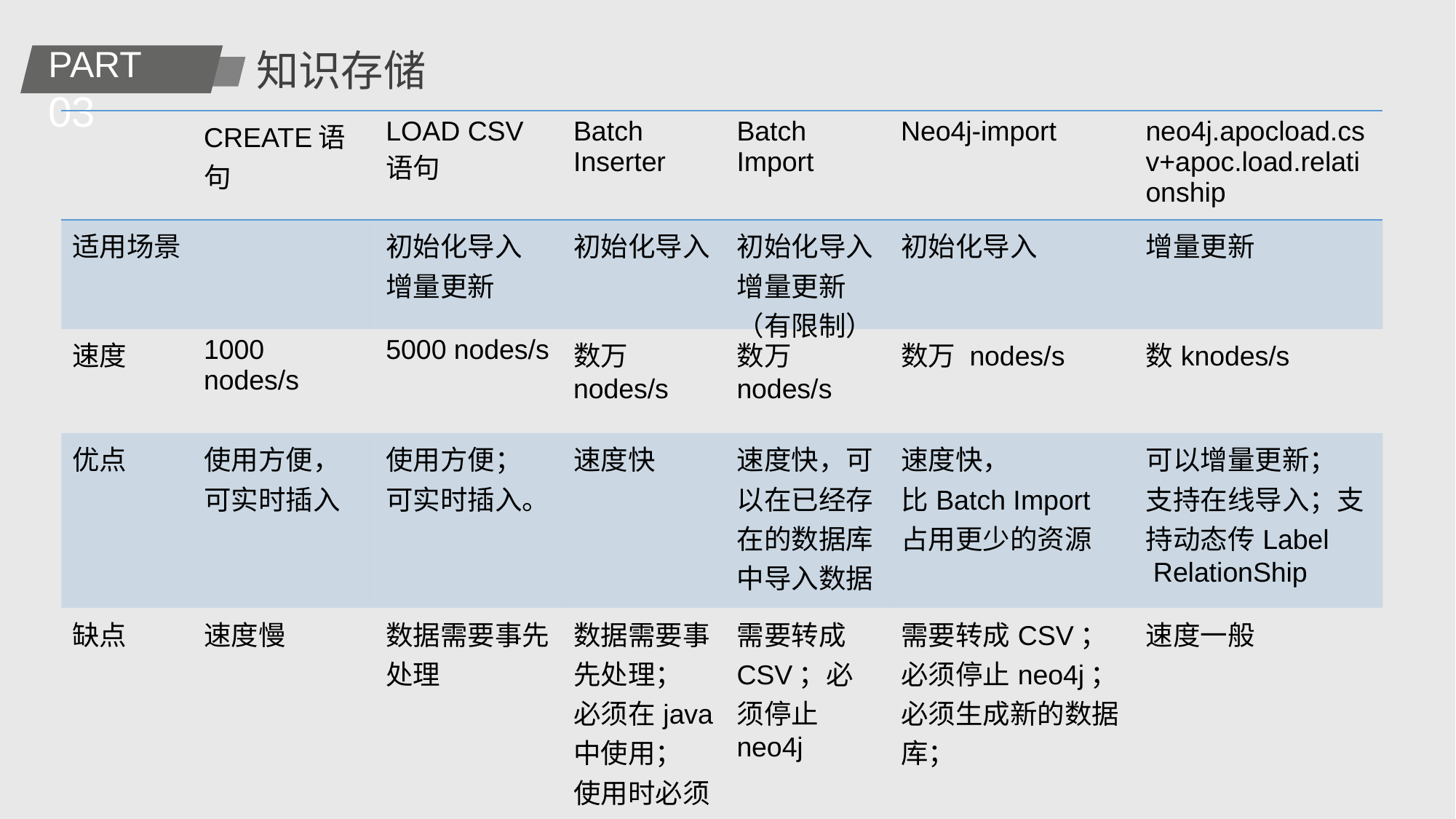

PART 03
知识存储

|  | CREATE语句 | LOAD CSV语句 | Batch Inserter | Batch Import | Neo4j-import | neo4j.apocload.csv+apoc.load.relationship |
| --- | --- | --- | --- | --- | --- | --- |
| 适用场景 |  | 初始化导入 增量更新 | 初始化导入 | 初始化导入 增量更新（有限制） | 初始化导入 | 增量更新 |
| 速度 | 1000 nodes/s | 5000 nodes/s | 数万 nodes/s | 数万 nodes/s | 数万 nodes/s | 数knodes/s |
| 优点 | 使用方便，可实时插入 | 使用方便； 可实时插入。 | 速度快 | 速度快，可以在已经存在的数据库中导入数据 | 速度快， 比Batch Import占用更少的资源 | 可以增量更新； 支持在线导入；支持动态传Label  RelationShip |
| 缺点 | 速度慢 | 数据需要事先处理 | 数据需要事先处理； 必须在java中使用； 使用时必须停止neo4j | 需要转成CSV；必须停止neo4j | 需要转成CSV；必须停止neo4j； 必须生成新的数据库； | 速度一般 |